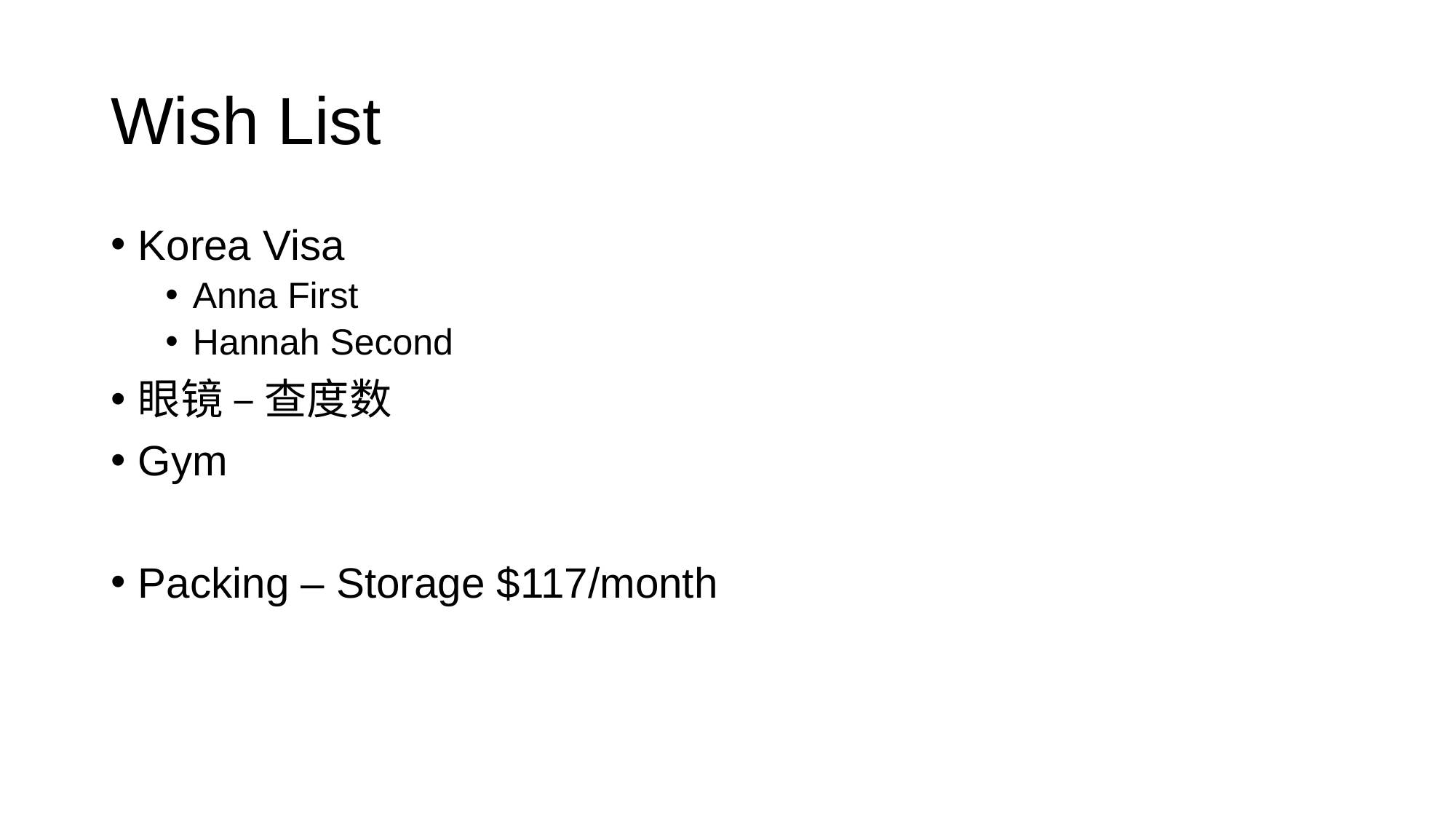

# Wish List
Korea Visa
Anna First
Hannah Second
眼镜 – 查度数
Gym

Packing – Storage $117/month